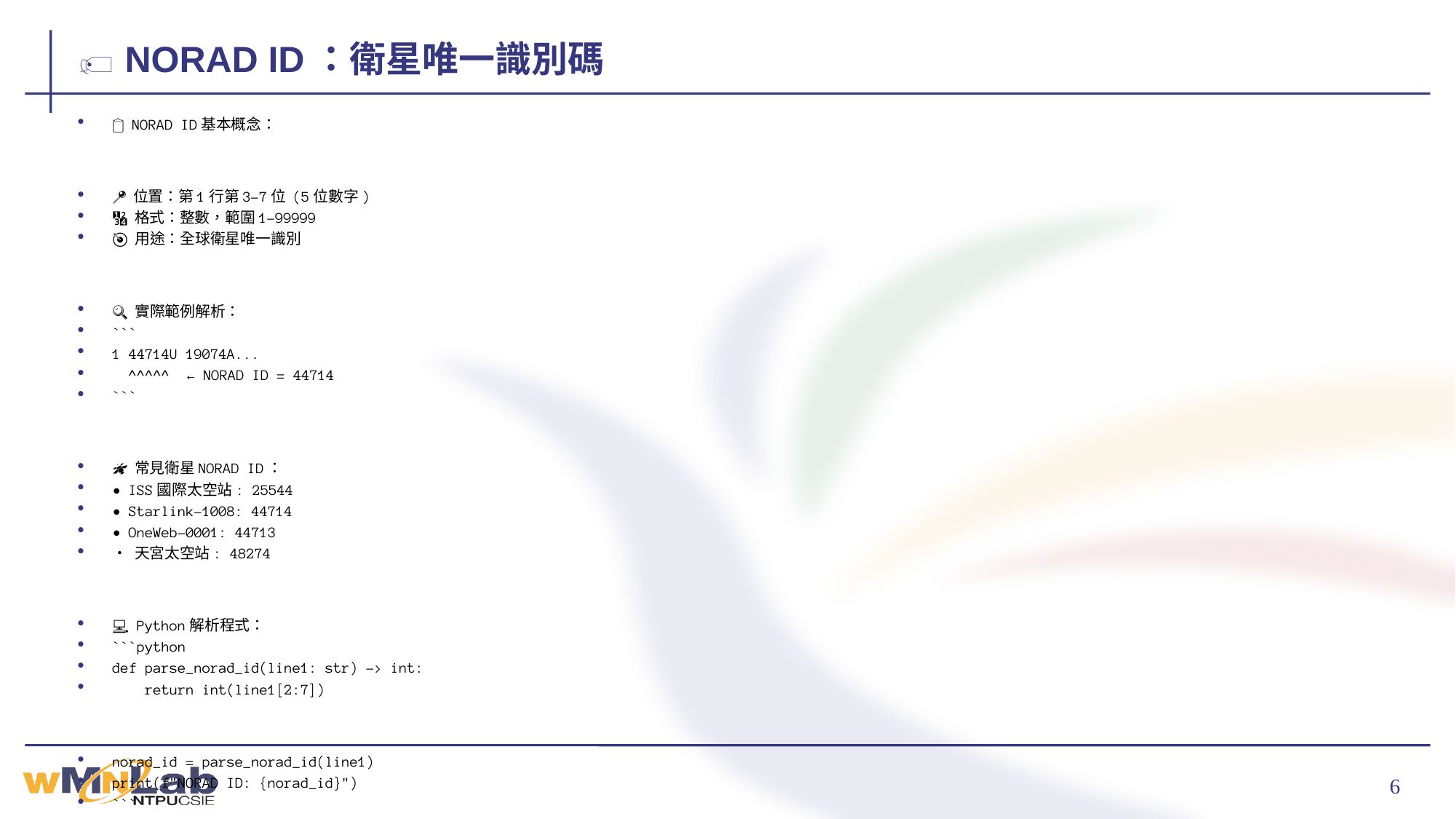

# 🏷️ NORAD ID：衛星唯一識別碼
📋 NORAD ID基本概念：

📍 位置：第1行第3-7位 (5位數字)
🔢 格式：整數，範圍1-99999
🎯 用途：全球衛星唯一識別

🔍 實際範例解析：
```
1 44714U 19074A...
  ^^^^^  ← NORAD ID = 44714
```

🛰️ 常見衛星NORAD ID：
• ISS國際太空站: 25544
• Starlink-1008: 44714
• OneWeb-0001: 44713
• 天宮太空站: 48274

💻 Python解析程式：
```python
def parse_norad_id(line1: str) -> int:
    return int(line1[2:7])

norad_id = parse_norad_id(line1)
print(f"NORAD ID: {norad_id}")
```